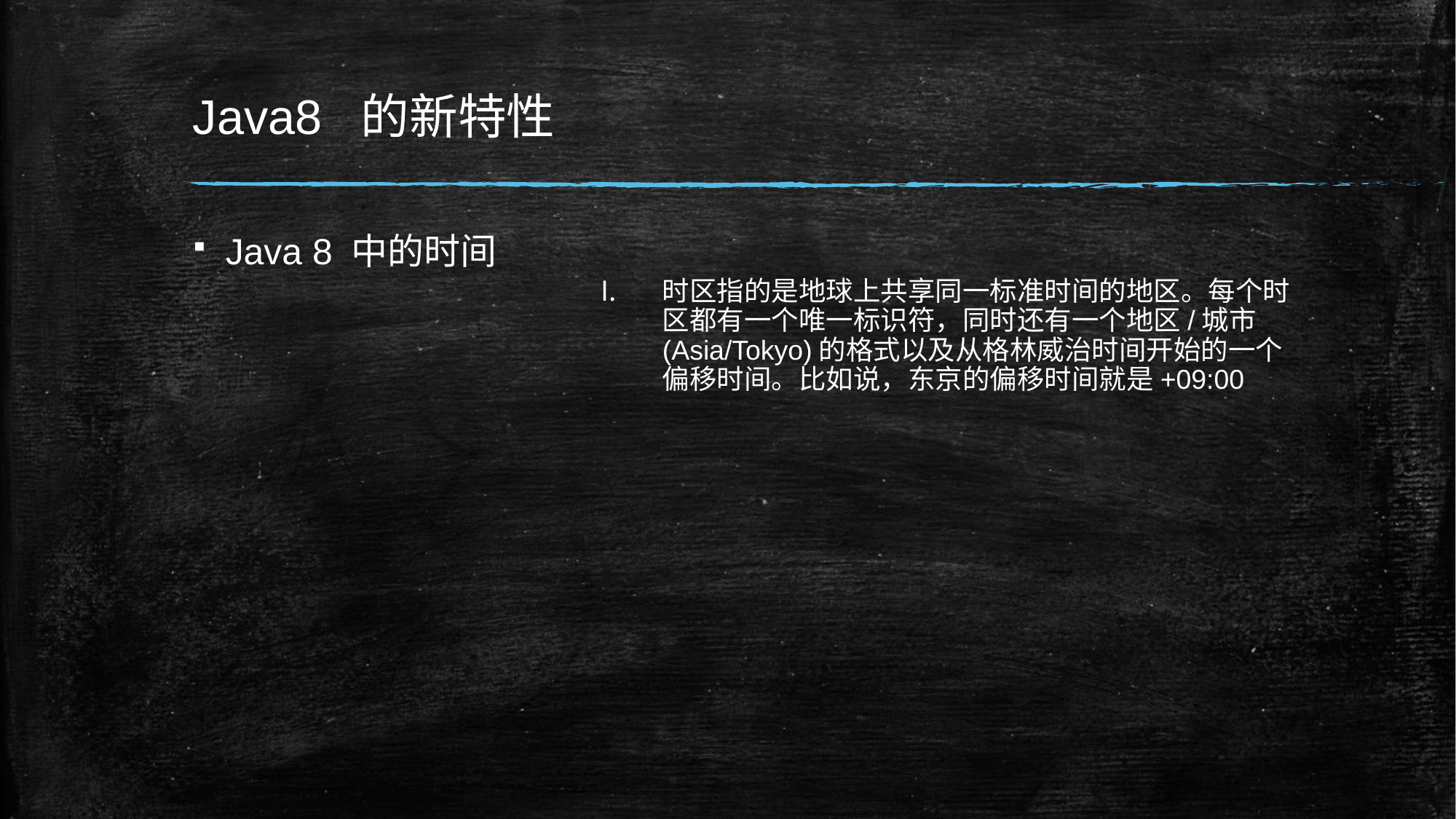

# Java8  的新特性
Java 8 中的时间
时区指的是地球上共享同一标准时间的地区。每个时区都有一个唯一标识符，同时还有一个地区/城市(Asia/Tokyo)的格式以及从格林威治时间开始的一个偏移时间。比如说，东京的偏移时间就是+09:00